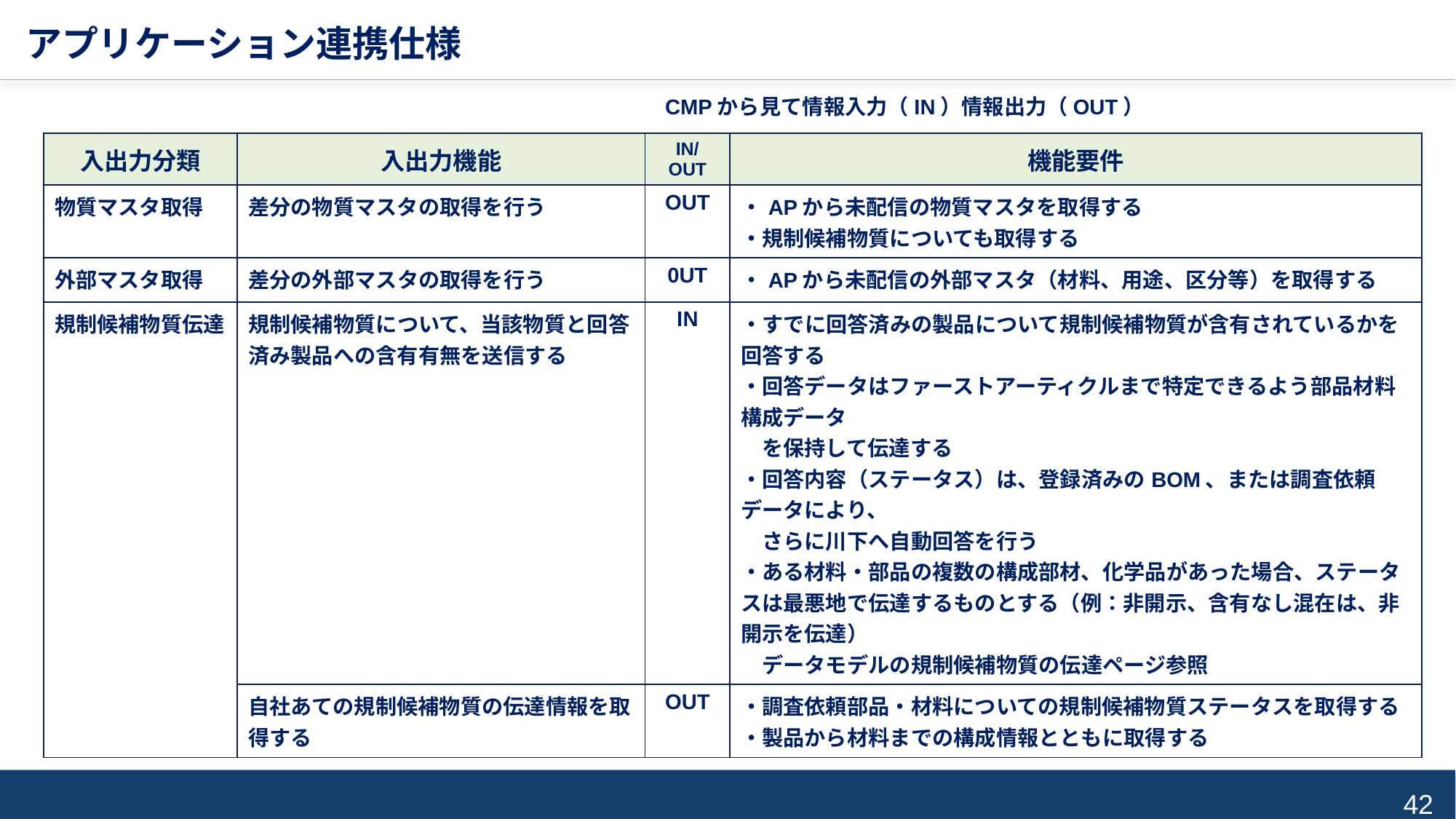

アプリケーション連携仕様
CMPから見て情報入力（IN）情報出力（OUT）
| 入出力分類 | 入出力機能 | IN/ OUT | 機能要件 |
| --- | --- | --- | --- |
| 物質マスタ取得 | 差分の物質マスタの取得を行う | OUT | ・APから未配信の物質マスタを取得する ・規制候補物質についても取得する |
| 外部マスタ取得 | 差分の外部マスタの取得を行う | 0UT | ・APから未配信の外部マスタ（材料、用途、区分等）を取得する |
| 規制候補物質伝達 | 規制候補物質について、当該物質と回答済み製品への含有有無を送信する | IN | ・すでに回答済みの製品について規制候補物質が含有されているかを回答する ・回答データはファーストアーティクルまで特定できるよう部品材料構成データ 　を保持して伝達する ・回答内容（ステータス）は、登録済みのBOM、または調査依頼データにより、　 　さらに川下へ自動回答を行う ・ある材料・部品の複数の構成部材、化学品があった場合、ステータスは最悪地で伝達するものとする（例：非開示、含有なし混在は、非開示を伝達） 　データモデルの規制候補物質の伝達ページ参照 |
|  | 自社あての規制候補物質の伝達情報を取得する | OUT | ・調査依頼部品・材料についての規制候補物質ステータスを取得する ・製品から材料までの構成情報とともに取得する |